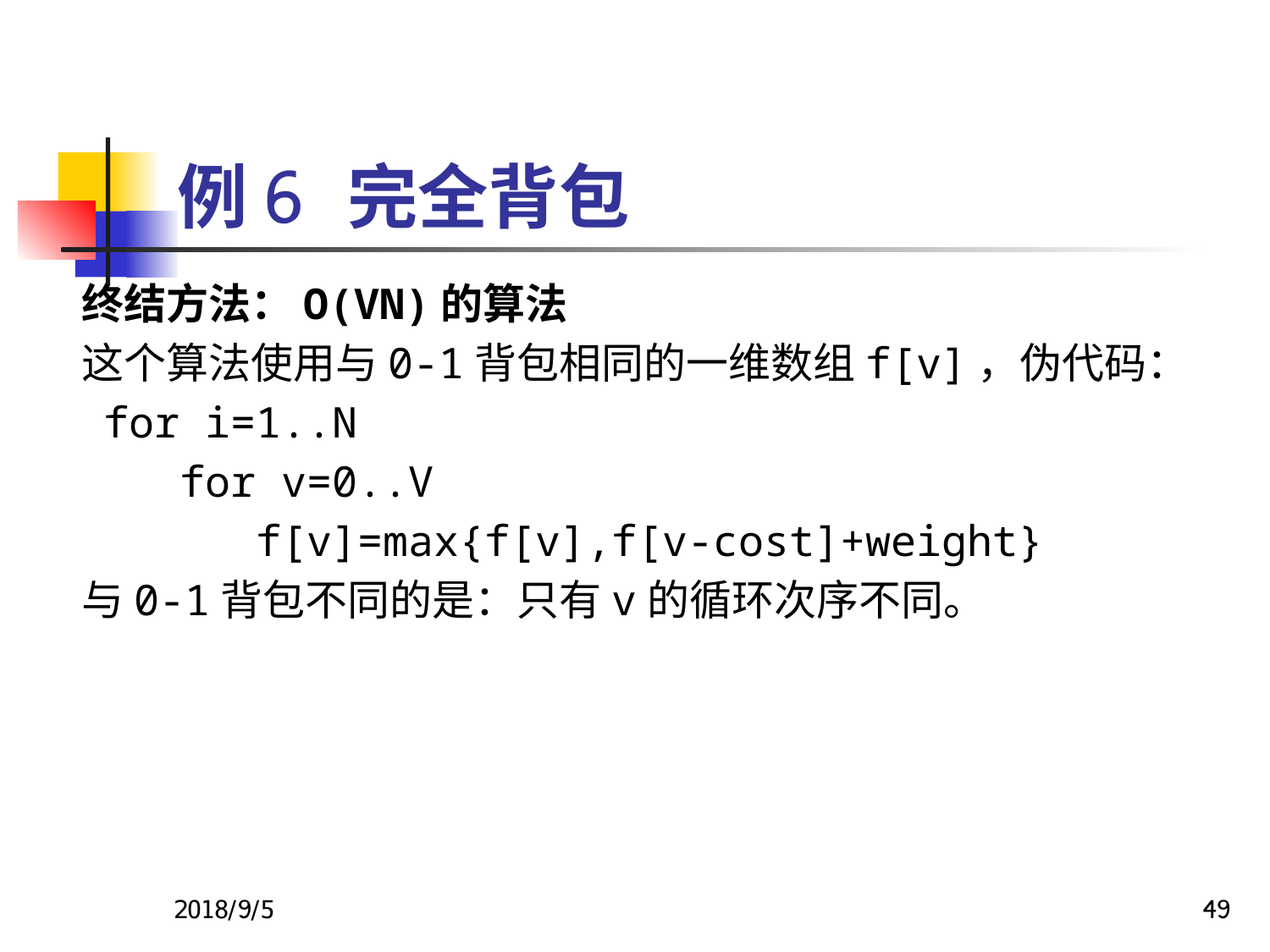

# 例6 完全背包
  终结方法：O(VN)的算法
  这个算法使用与0-1背包相同的一维数组f[v]，伪代码：
  for i=1..N
     for v=0..V
        f[v]=max{f[v],f[v-cost]+weight}
  与0-1背包不同的是：只有v的循环次序不同。
2018/9/5
49